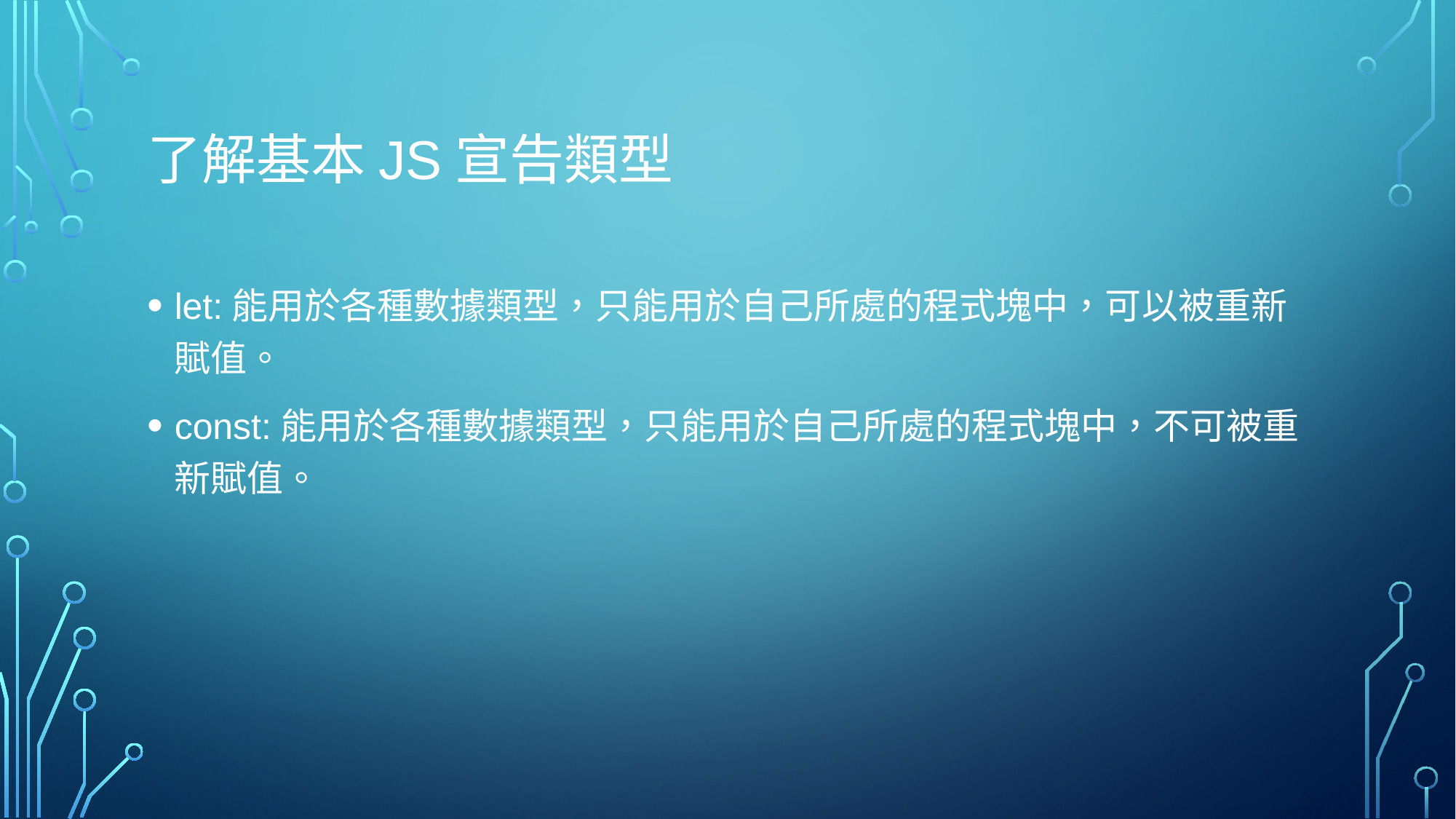

# 了解基本JS宣告類型
let:能用於各種數據類型，只能用於自己所處的程式塊中，可以被重新賦值。
const:能用於各種數據類型，只能用於自己所處的程式塊中，不可被重新賦值。